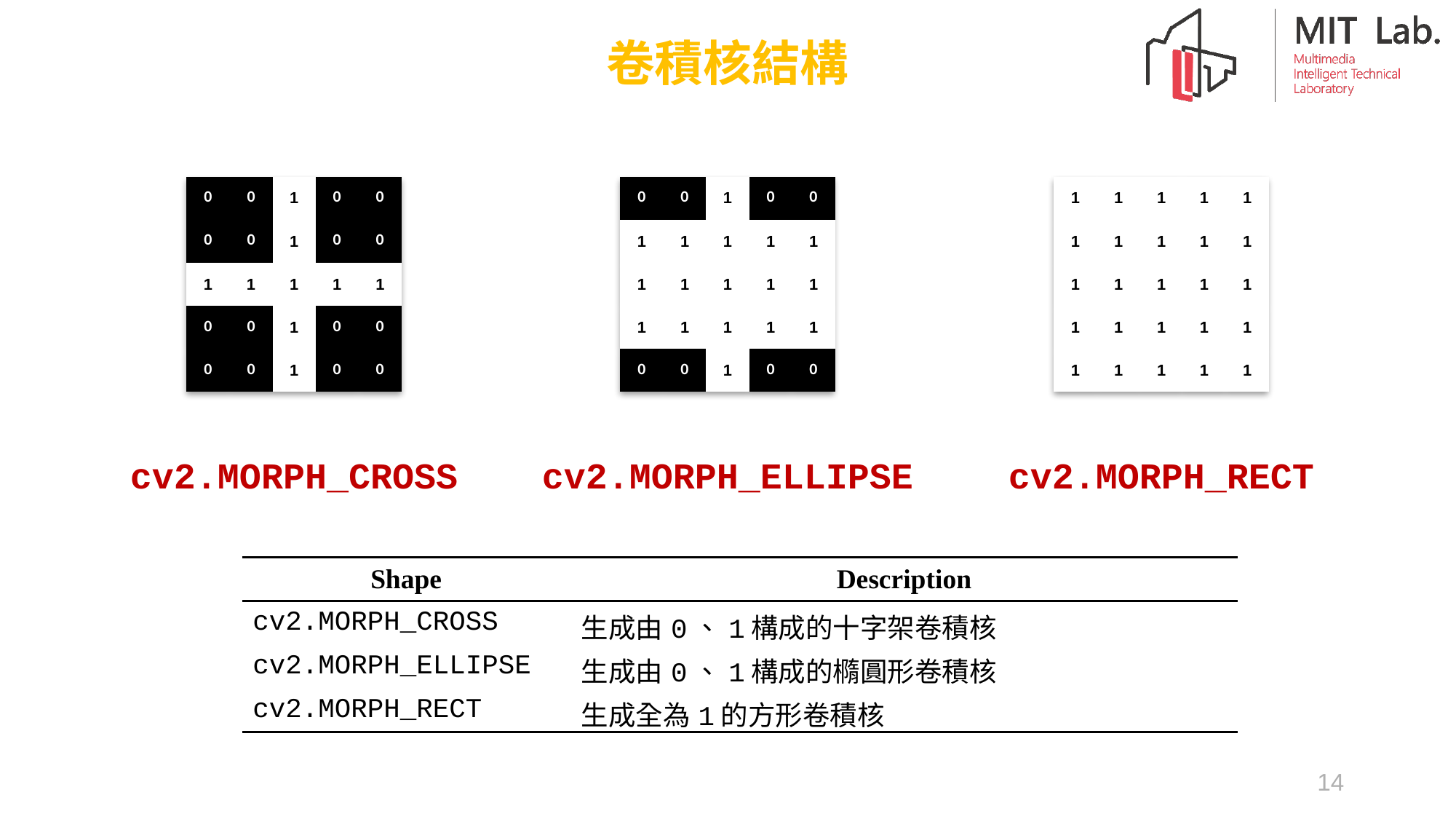

卷積核結構
| 0 | 0 | 1 | 0 | 0 |
| --- | --- | --- | --- | --- |
| 0 | 0 | 1 | 0 | 0 |
| 1 | 1 | 1 | 1 | 1 |
| 0 | 0 | 1 | 0 | 0 |
| 0 | 0 | 1 | 0 | 0 |
| 0 | 0 | 1 | 0 | 0 |
| --- | --- | --- | --- | --- |
| 1 | 1 | 1 | 1 | 1 |
| 1 | 1 | 1 | 1 | 1 |
| 1 | 1 | 1 | 1 | 1 |
| 0 | 0 | 1 | 0 | 0 |
| 1 | 1 | 1 | 1 | 1 |
| --- | --- | --- | --- | --- |
| 1 | 1 | 1 | 1 | 1 |
| 1 | 1 | 1 | 1 | 1 |
| 1 | 1 | 1 | 1 | 1 |
| 1 | 1 | 1 | 1 | 1 |
cv2.MORPH_CROSS
cv2.MORPH_ELLIPSE
cv2.MORPH_RECT
| Shape | Description |
| --- | --- |
| cv2.MORPH\_CROSS | 生成由0、1構成的十字架卷積核 |
| cv2.MORPH\_ELLIPSE | 生成由0、1構成的橢圓形卷積核 |
| cv2.MORPH\_RECT | 生成全為1的方形卷積核 |
14